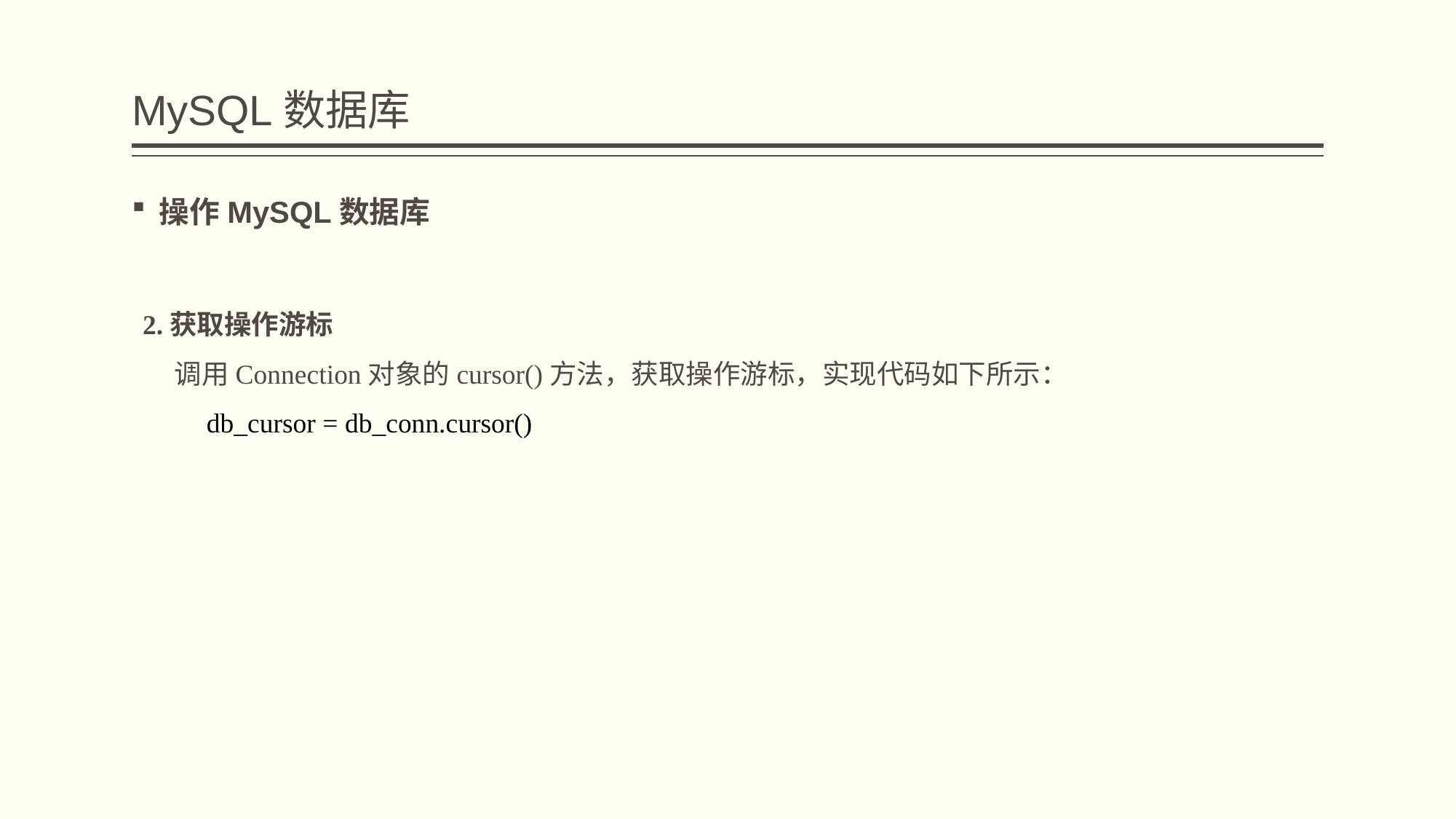

# MySQL数据库
操作MySQL数据库
2.获取操作游标
调用Connection对象的cursor()方法，获取操作游标，实现代码如下所示：
db_cursor = db_conn.cursor()